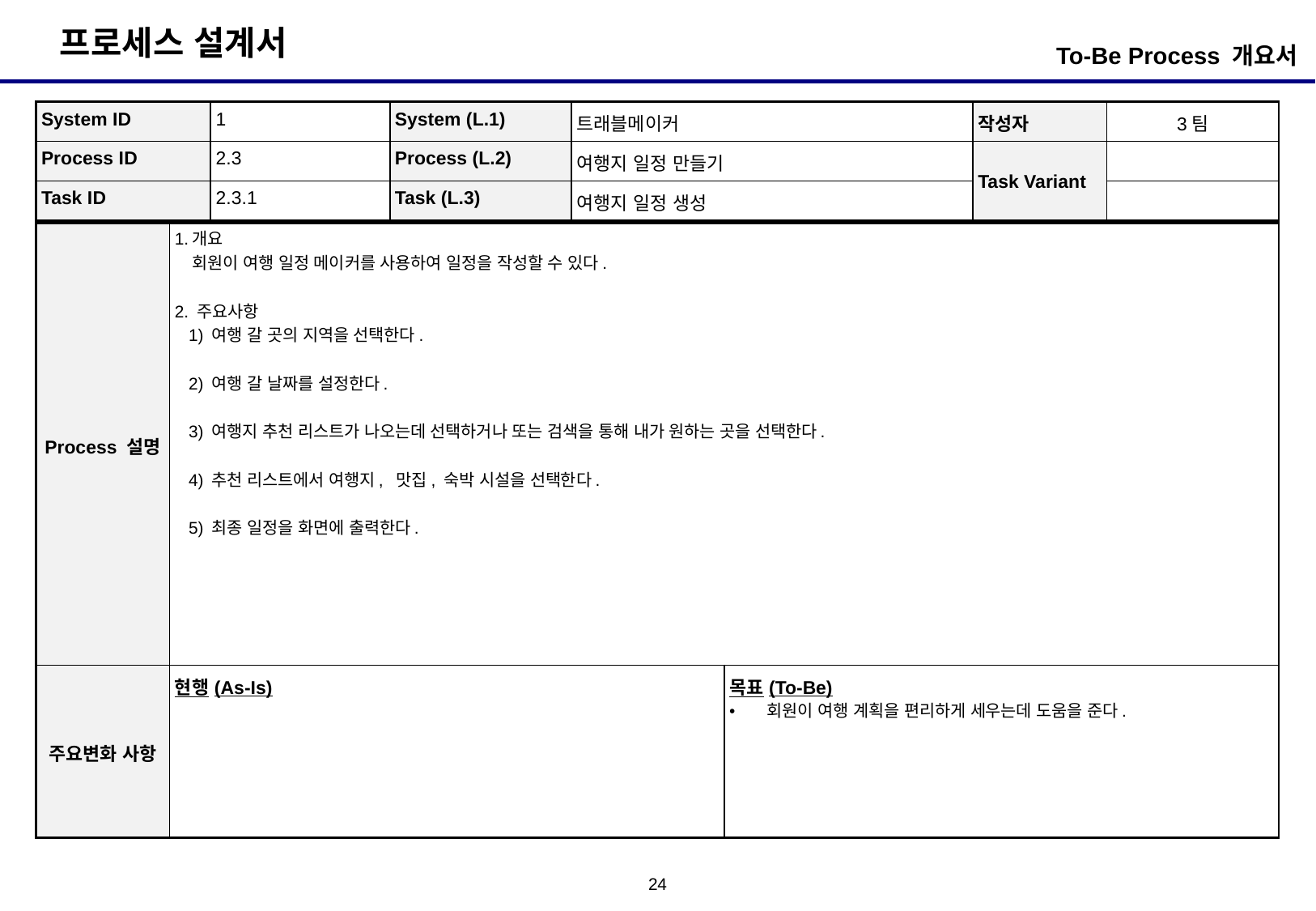

To-Be Process 개요서
| System ID | 1 | System (L.1) | 트래블메이커 | 작성자 | 3팀 |
| --- | --- | --- | --- | --- | --- |
| Process ID | 2.3 | Process (L.2) | 여행지 일정 만들기 | Task Variant |  |
| Task ID | 2.3.1 | Task (L.3) | 여행지 일정 생성 |  |  |
| Process 설명 | 1.개요 회원이 여행 일정 메이커를 사용하여 일정을 작성할 수 있다. 2. 주요사항 1) 여행 갈 곳의 지역을 선택한다. 2) 여행 갈 날짜를 설정한다. 3) 여행지 추천 리스트가 나오는데 선택하거나 또는 검색을 통해 내가 원하는 곳을 선택한다. 4) 추천 리스트에서 여행지, 맛집, 숙박 시설을 선택한다. 5) 최종 일정을 화면에 출력한다. |  |
| --- | --- | --- |
| 주요변화 사항 | 현행(As-Is) | 목표(To-Be) 회원이 여행 계획을 편리하게 세우는데 도움을 준다. |